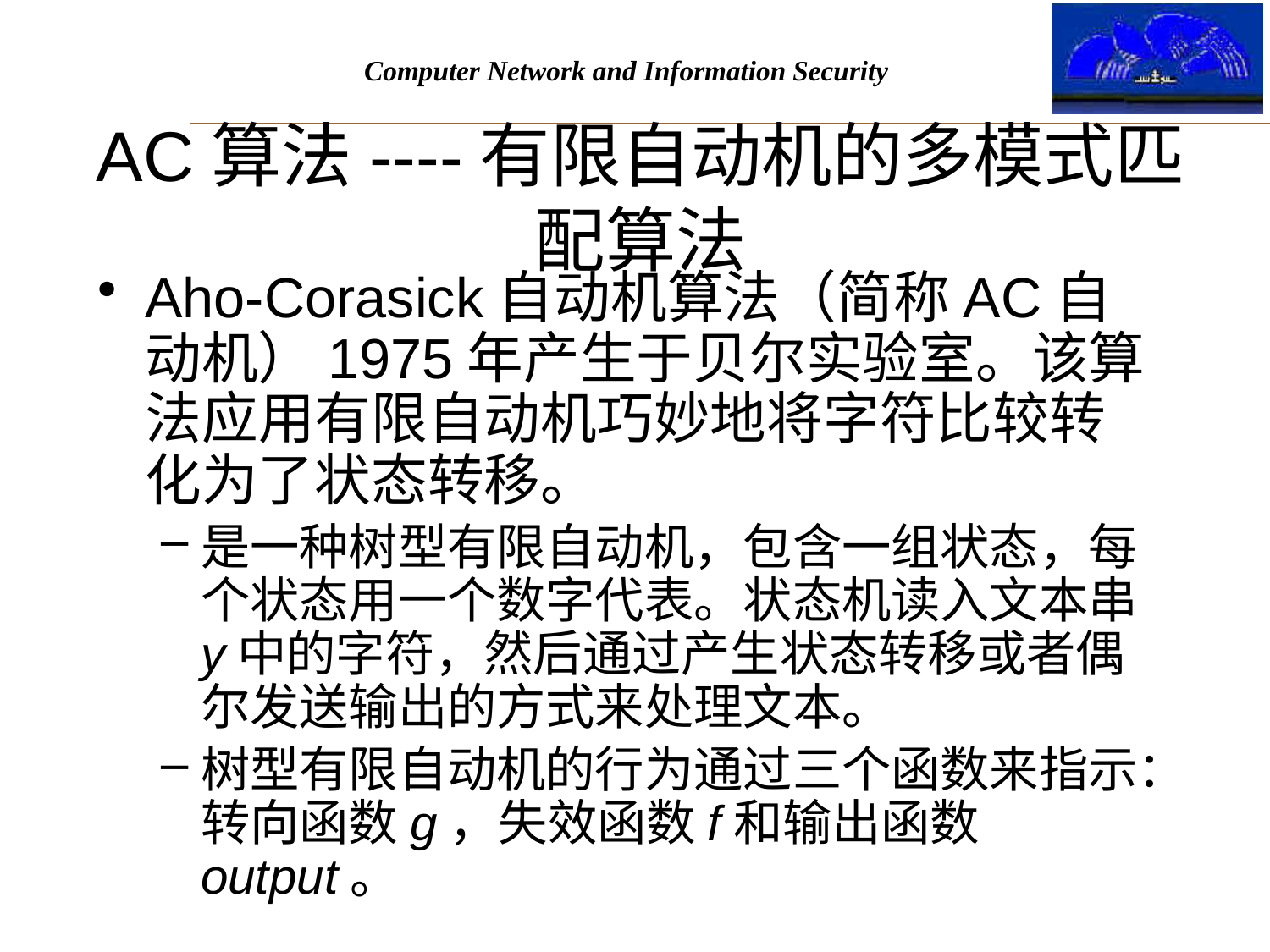

# AC算法----有限自动机的多模式匹配算法
Aho-Corasick自动机算法（简称AC自动机）1975年产生于贝尔实验室。该算法应用有限自动机巧妙地将字符比较转化为了状态转移。
是一种树型有限自动机，包含一组状态，每个状态用一个数字代表。状态机读入文本串y中的字符，然后通过产生状态转移或者偶尔发送输出的方式来处理文本。
树型有限自动机的行为通过三个函数来指示：转向函数g，失效函数f和输出函数output。